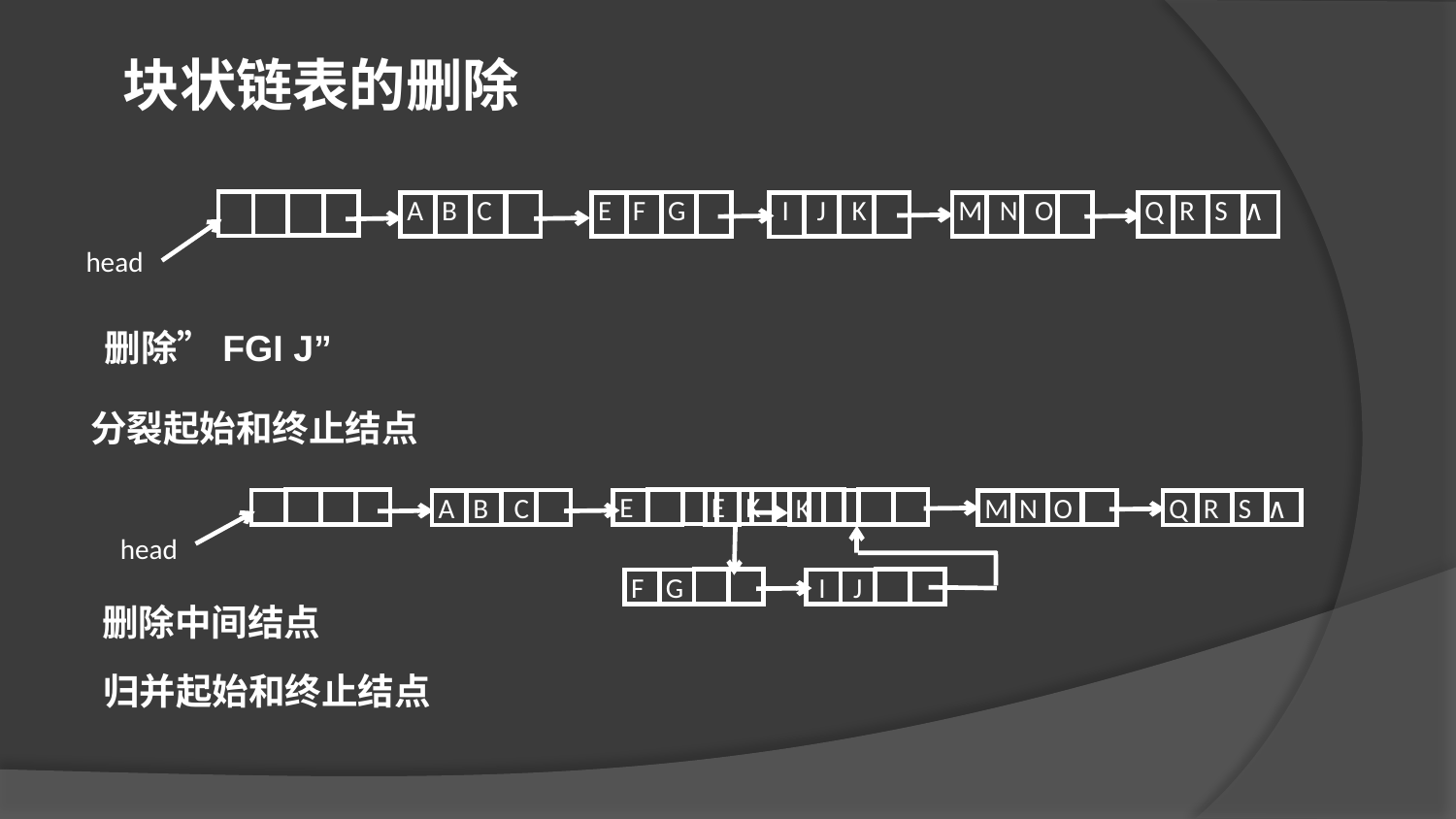

块状链表的删除

 C

 B
 A
 G

 F
 E
  O

  N
 M
 S
∧
 R
 Q
  K

  J
  I

head
删除”FGI J”
分裂起始和终止结点

  C

 B
 A
 O

 N
 M
 S
∧
 R
 Q

head

 E

 K

 E
 K

 G
 F

  J
  I

删除中间结点
归并起始和终止结点